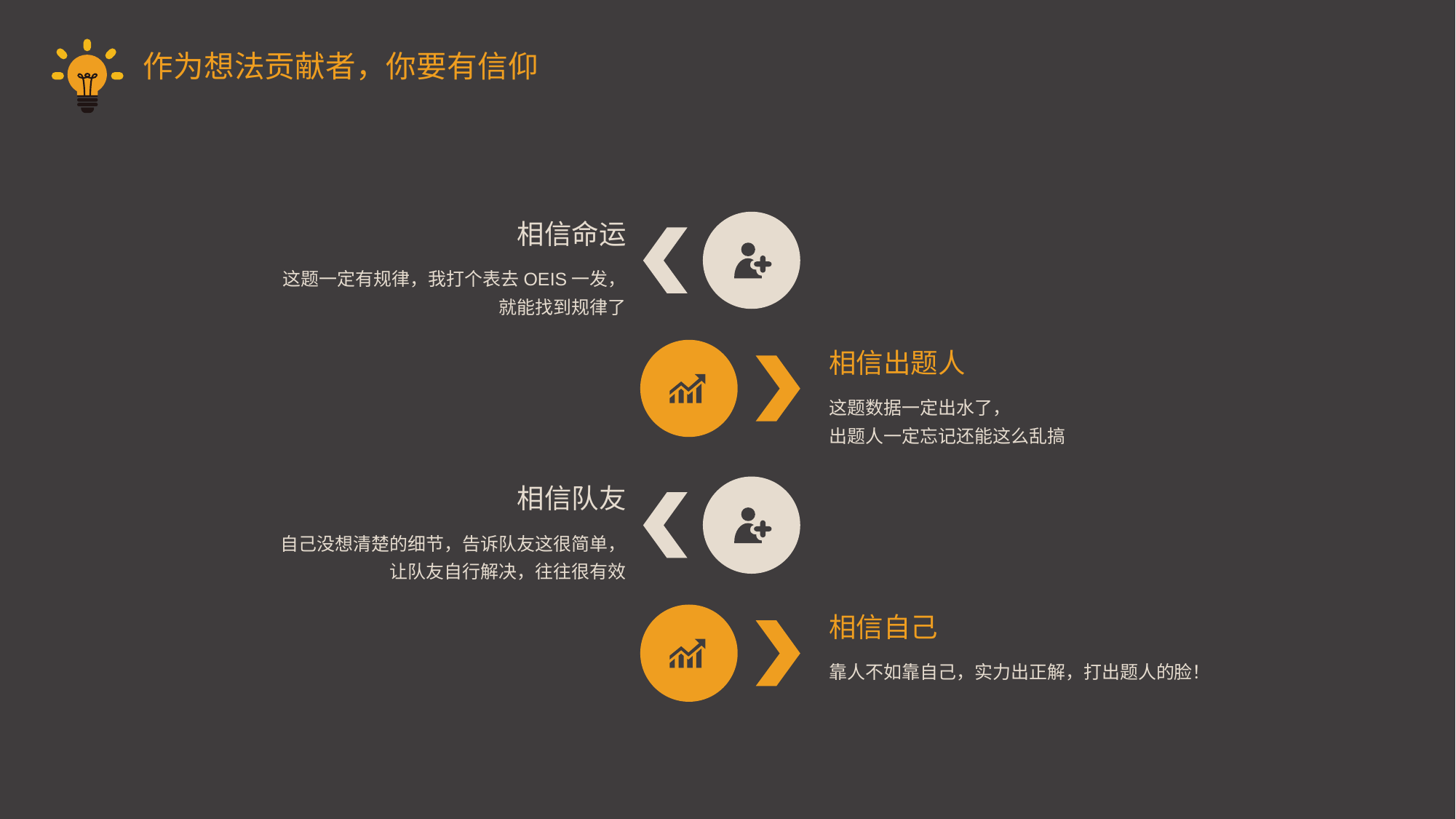

作为想法贡献者，你要有信仰
相信命运

这题一定有规律，我打个表去OEIS一发，
就能找到规律了

相信出题人

这题数据一定出水了，
出题人一定忘记还能这么乱搞
相信队友

自己没想清楚的细节，告诉队友这很简单，
让队友自行解决，往往很有效

相信自己

靠人不如靠自己，实力出正解，打出题人的脸！